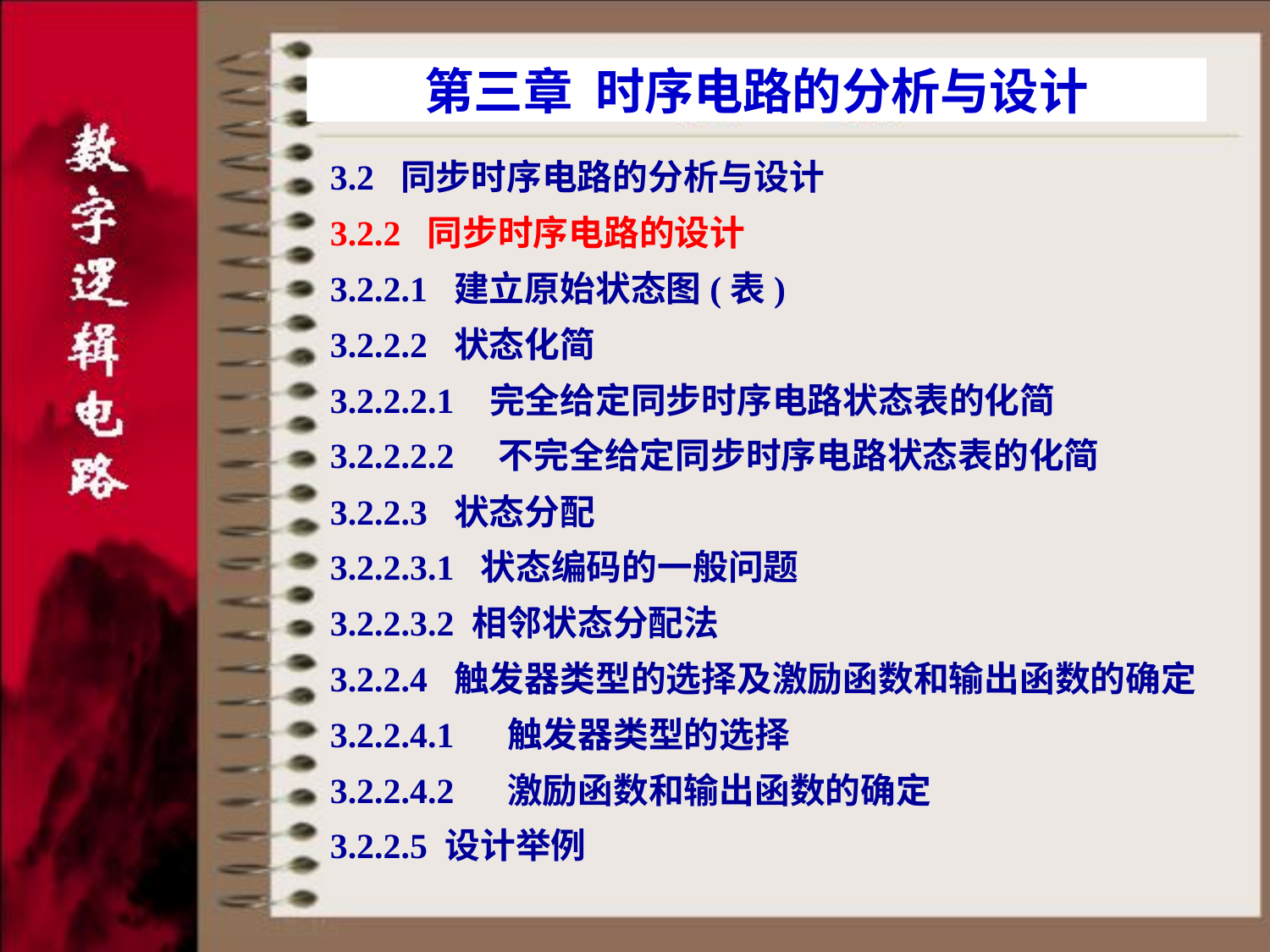

第三章  时序电路的分析与设计
3.2  同步时序电路的分析与设计
3.2.2  同步时序电路的设计
3.2.2.1  建立原始状态图(表)
3.2.2.2  状态化简
3.2.2.2.1   完全给定同步时序电路状态表的化简
3.2.2.2.2    不完全给定同步时序电路状态表的化简
3.2.2.3  状态分配
3.2.2.3.1  状态编码的一般问题
3.2.2.3.2 相邻状态分配法
3.2.2.4  触发器类型的选择及激励函数和输出函数的确定
3.2.2.4.1     触发器类型的选择
3.2.2.4.2     激励函数和输出函数的确定
3.2.2.5 设计举例